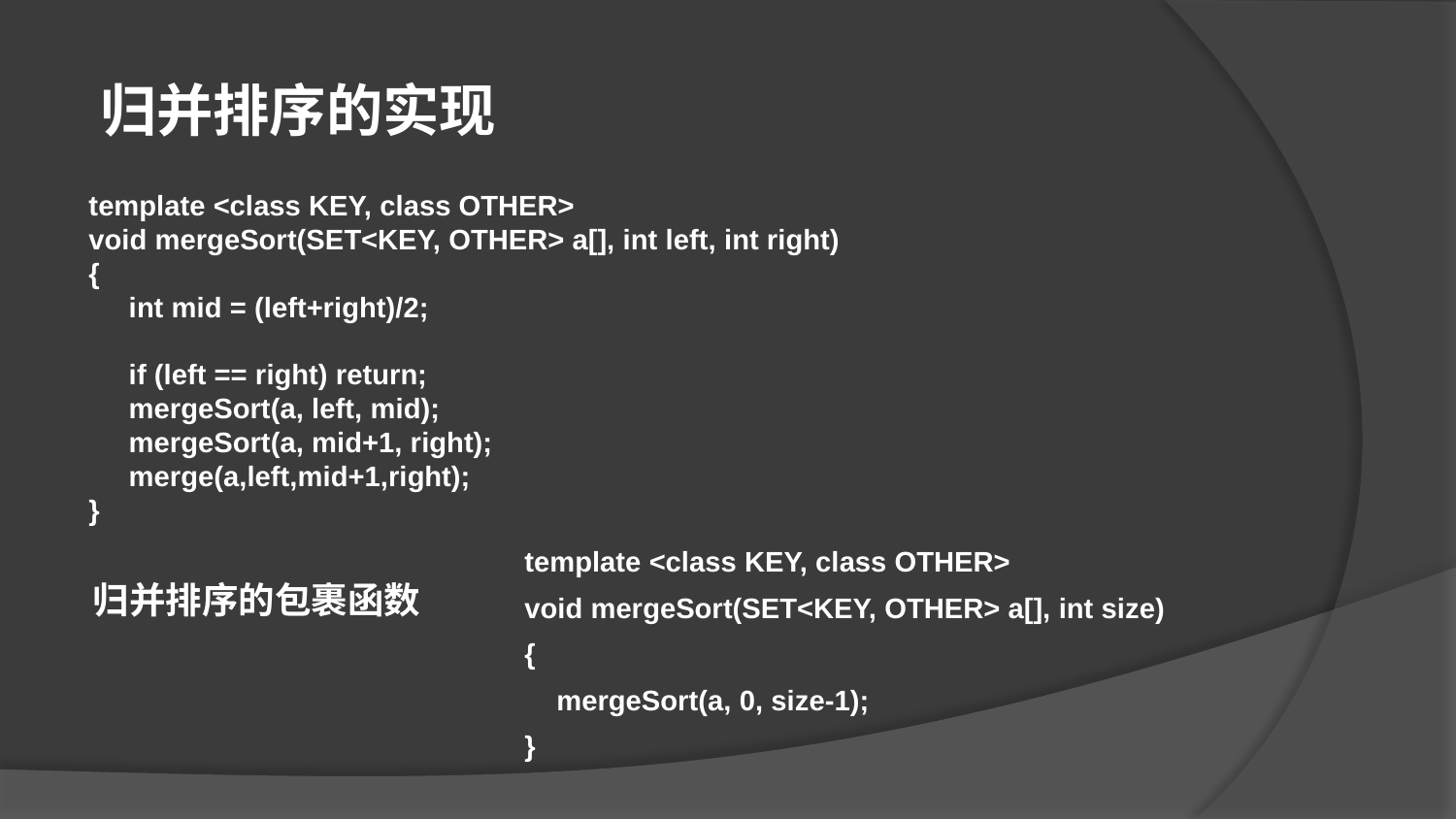

归并排序的实现
template <class KEY, class OTHER>
void mergeSort(SET<KEY, OTHER> a[], int left, int right)
{
     int mid = (left+right)/2;

     if (left == right) return;
     mergeSort(a, left, mid);
     mergeSort(a, mid+1, right);
     merge(a,left,mid+1,right);
}
template <class KEY, class OTHER>
void mergeSort(SET<KEY, OTHER> a[], int size)
{
    mergeSort(a, 0, size-1);
}
归并排序的包裹函数